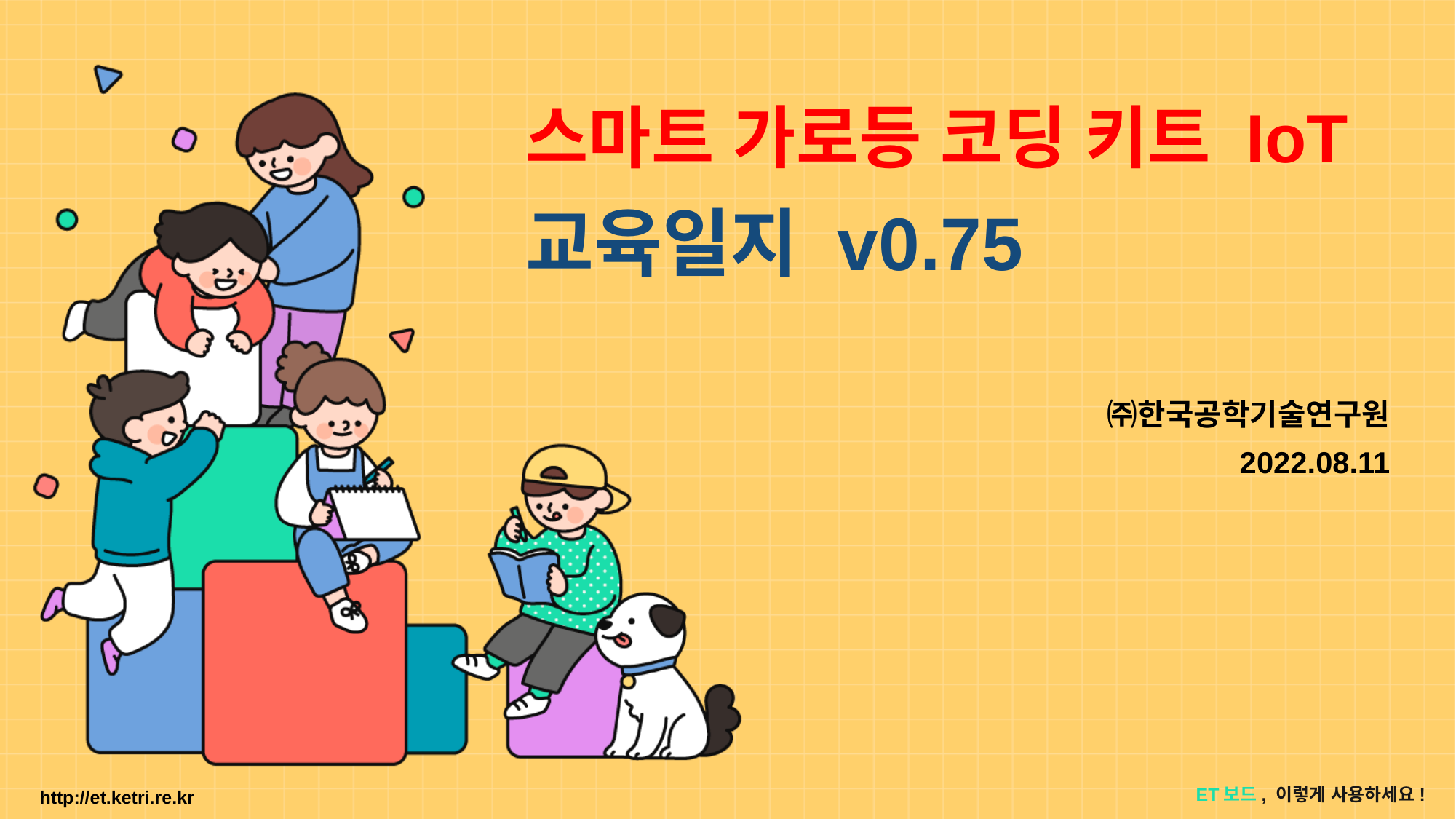

스마트 가로등 코딩 키트 IoT
교육일지 v0.75
㈜한국공학기술연구원
2022.08.11